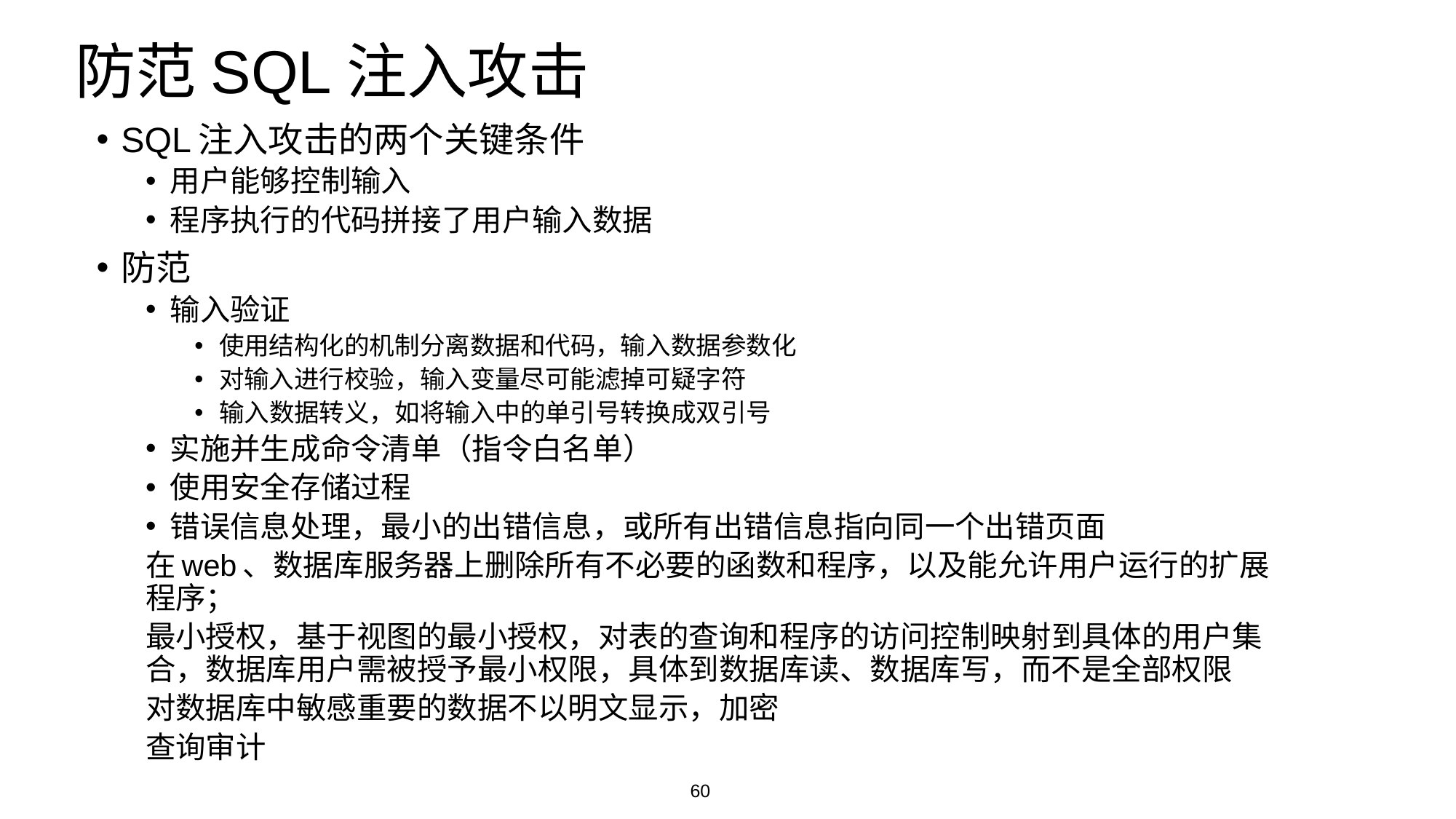

防范SQL注入攻击
SQL注入攻击的两个关键条件
用户能够控制输入
程序执行的代码拼接了用户输入数据
防范
输入验证
使用结构化的机制分离数据和代码，输入数据参数化
对输入进行校验，输入变量尽可能滤掉可疑字符
输入数据转义，如将输入中的单引号转换成双引号
实施并生成命令清单（指令白名单）
使用安全存储过程
错误信息处理，最小的出错信息，或所有出错信息指向同一个出错页面
在web、数据库服务器上删除所有不必要的函数和程序，以及能允许用户运行的扩展程序；
最小授权，基于视图的最小授权，对表的查询和程序的访问控制映射到具体的用户集合，数据库用户需被授予最小权限，具体到数据库读、数据库写，而不是全部权限
对数据库中敏感重要的数据不以明文显示，加密
查询审计

60